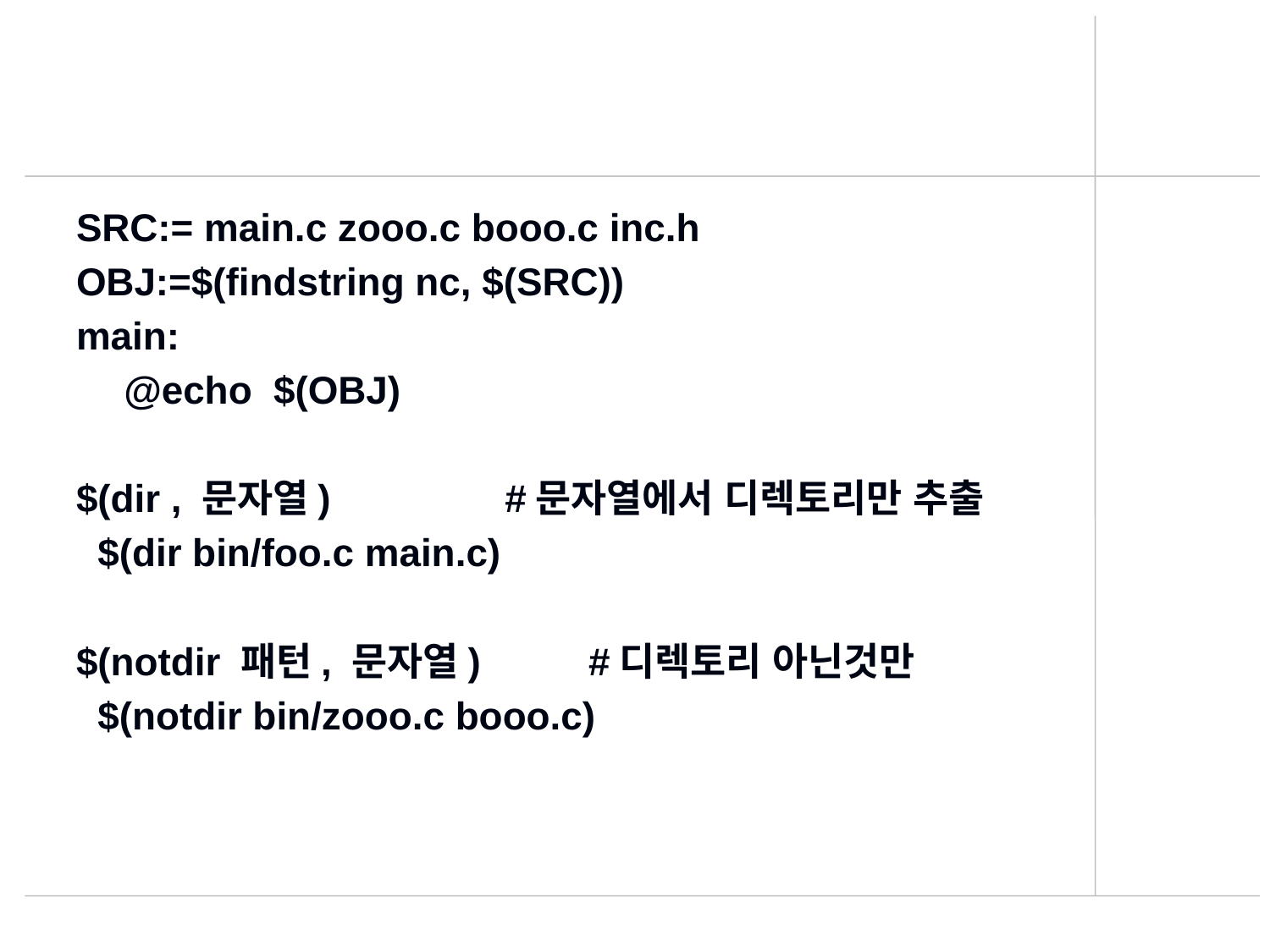

#
SRC:= main.c zooo.c booo.c inc.h
OBJ:=$(findstring nc, $(SRC))
main:
	@echo  $(OBJ)

$(dir , 문자열) 		#문자열에서 디렉토리만 추출
  $(dir bin/foo.c main.c)

$(notdir 패턴, 문자열)          #디렉토리 아닌것만
  $(notdir bin/zooo.c booo.c)
458